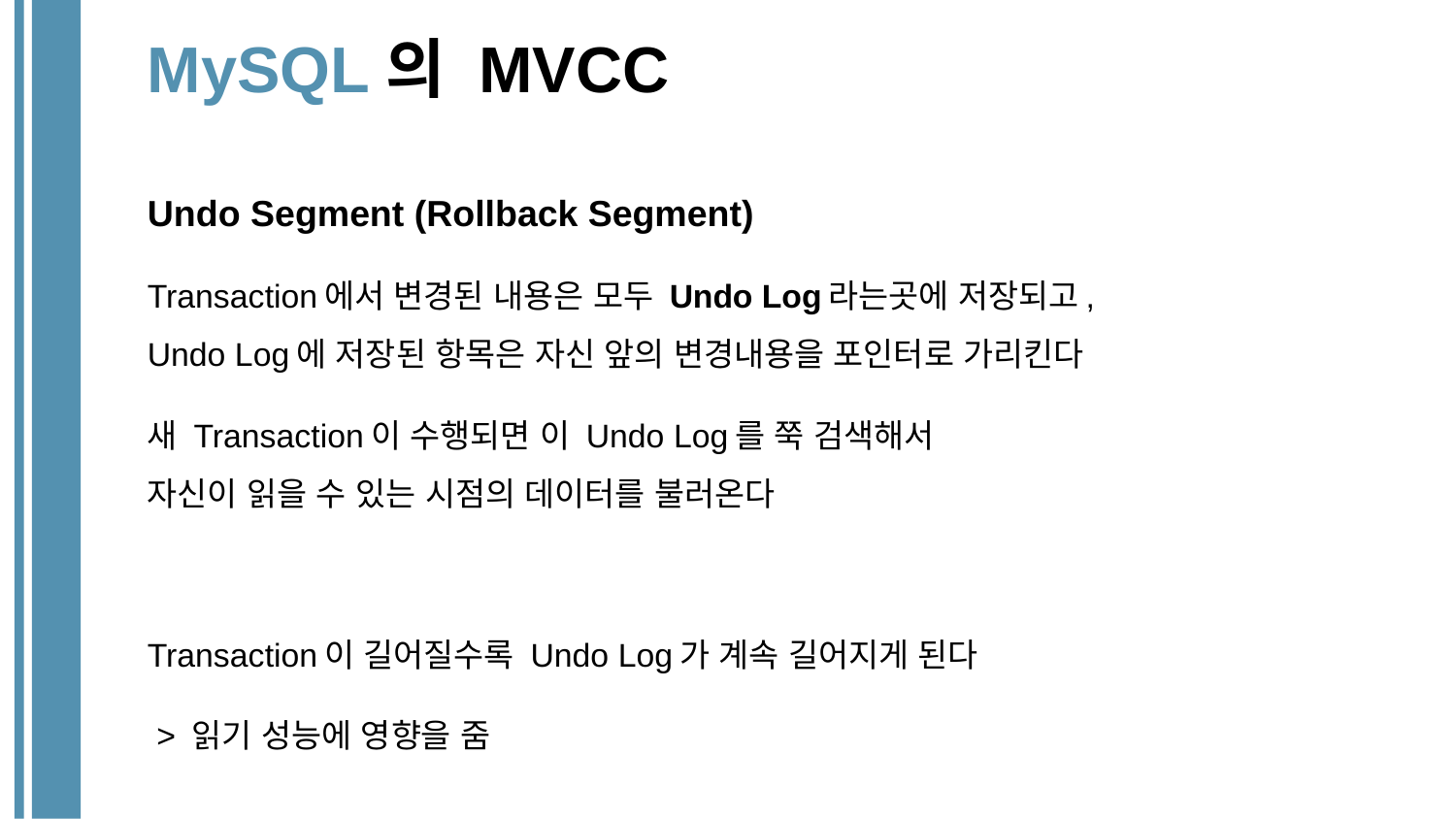

# MySQL의 MVCC
Undo Segment (Rollback Segment)
Transaction에서 변경된 내용은 모두 Undo Log라는곳에 저장되고,
Undo Log에 저장된 항목은 자신 앞의 변경내용을 포인터로 가리킨다
새 Transaction이 수행되면 이 Undo Log를 쭉 검색해서
자신이 읽을 수 있는 시점의 데이터를 불러온다

Transaction이 길어질수록 Undo Log가 계속 길어지게 된다
 > 읽기 성능에 영향을 줌